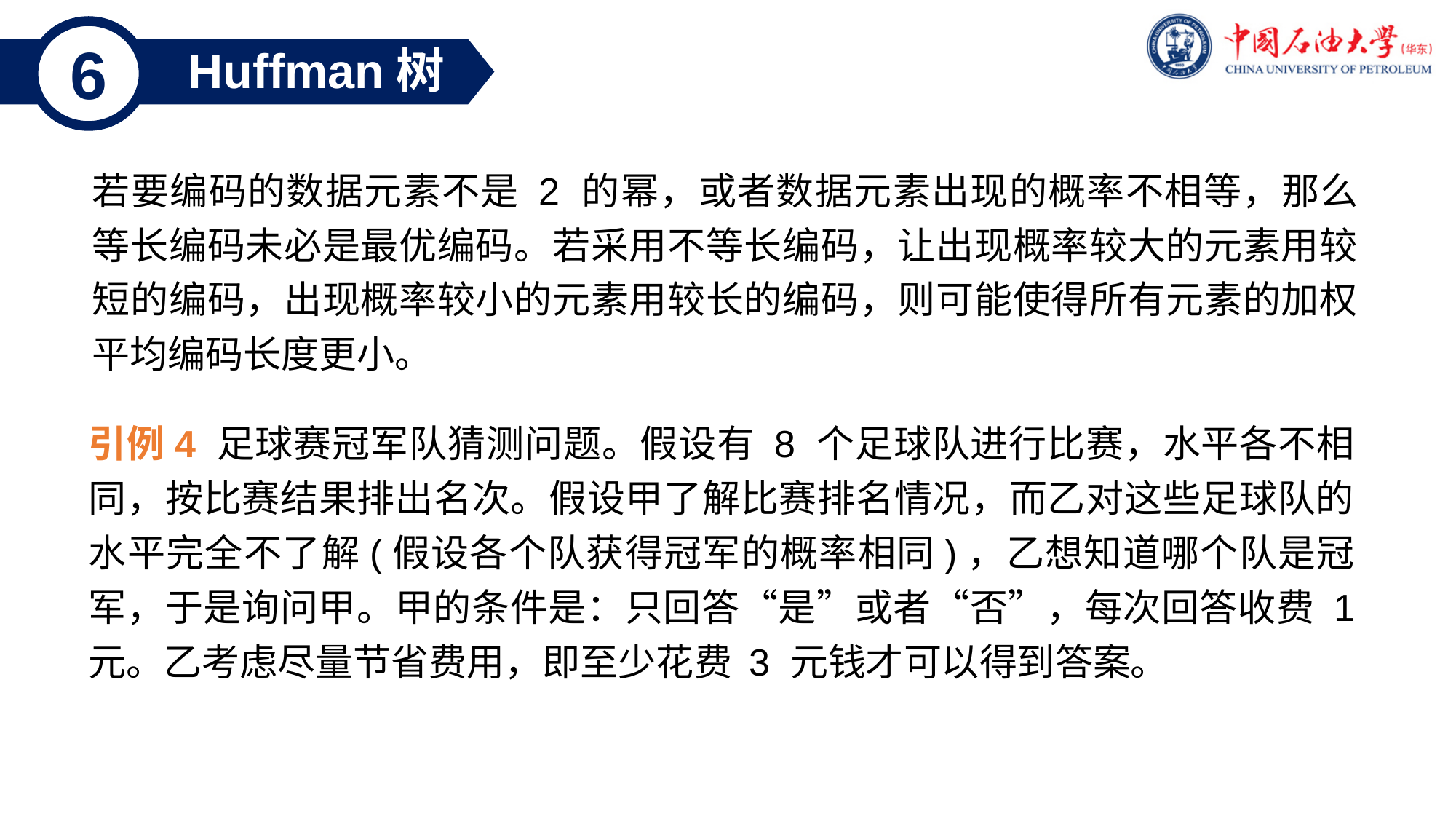

6
Huffman树
Huffman树
若要编码的数据元素不是 2 的幂，或者数据元素出现的概率不相等，那么等长编码未必是最优编码。若采用不等长编码，让出现概率较大的元素用较短的编码，出现概率较小的元素用较长的编码，则可能使得所有元素的加权平均编码长度更小。
引例4 足球赛冠军队猜测问题。假设有 8 个足球队进行比赛，水平各不相同，按比赛结果排出名次。假设甲了解比赛排名情况，而乙对这些足球队的水平完全不了解(假设各个队获得冠军的概率相同)，乙想知道哪个队是冠军，于是询问甲。甲的条件是：只回答“是”或者“否”，每次回答收费 1 元。乙考虑尽量节省费用，即至少花费 3 元钱才可以得到答案。